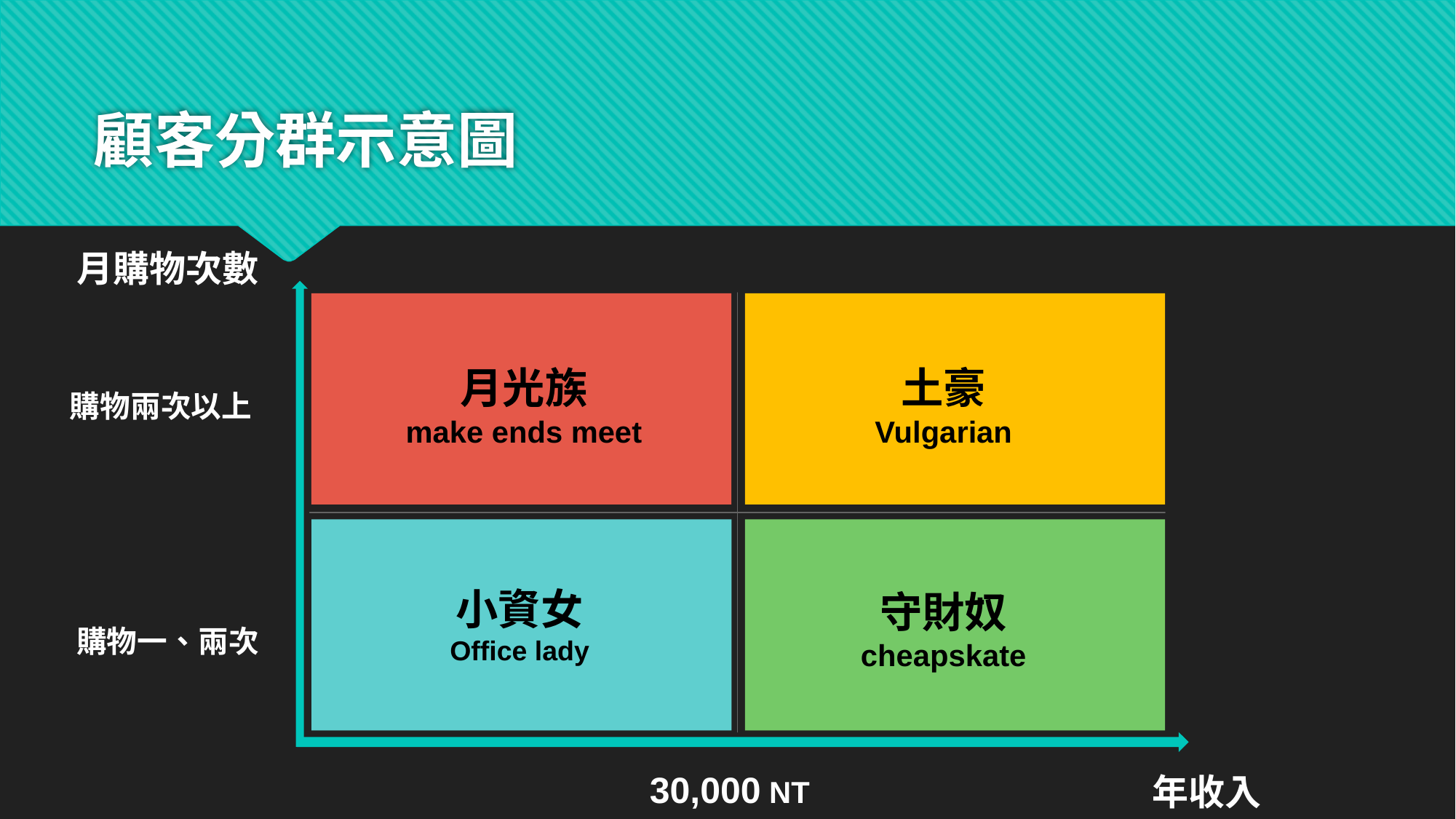

# 顧客分群示意圖

月購物次數

土豪
Vulgarian
月光族
make ends meet
購物兩次以上

小資女
Office lady
守財奴
cheapskate
購物一、兩次

30,000 NT
年收入